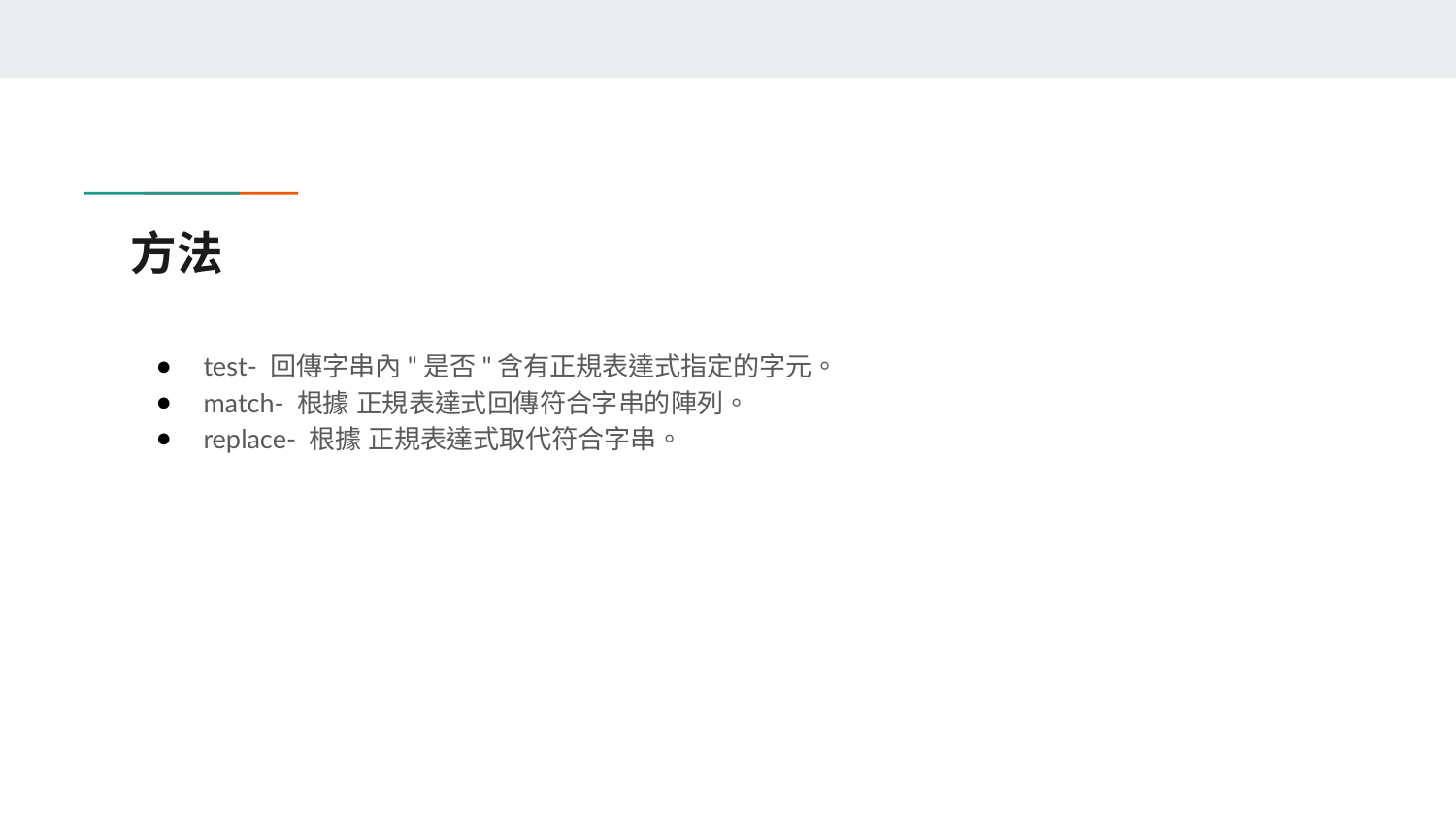

# 方法
test- 回傳字串內"是否"含有正規表達式指定的字元。
match- 根據 正規表達式回傳符合字串的陣列。
replace- 根據 正規表達式取代符合字串。